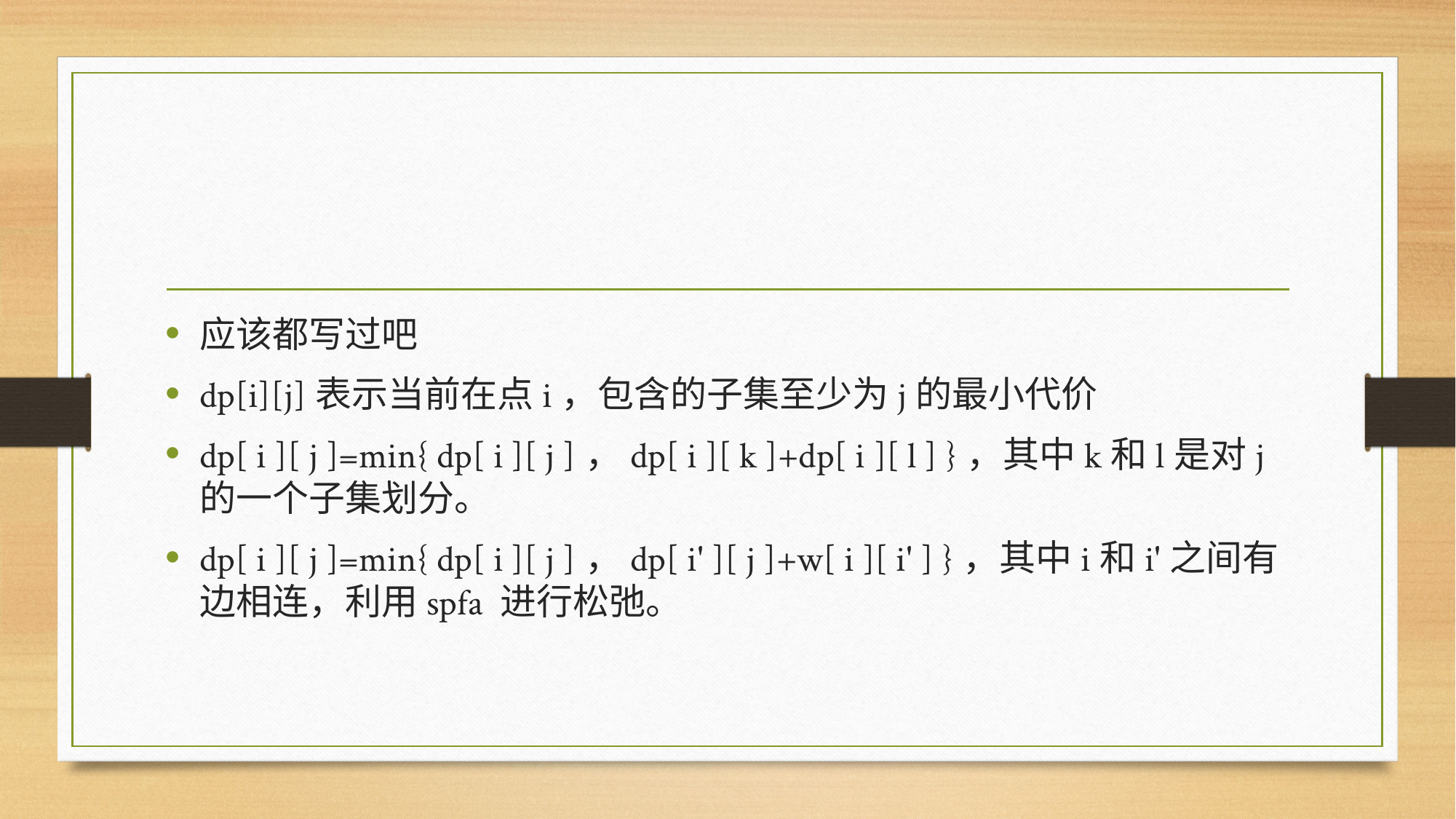

#
应该都写过吧
dp[i][j]表示当前在点i，包含的子集至少为j的最小代价
dp[ i ][ j ]=min{ dp[ i ][ j ]，dp[ i ][ k ]+dp[ i ][ l ] }，其中k和l是对j的一个子集划分。
dp[ i ][ j ]=min{ dp[ i ][ j ]，dp[ i' ][ j ]+w[ i ][ i' ] }，其中i和i'之间有边相连，利用spfa 进行松弛。